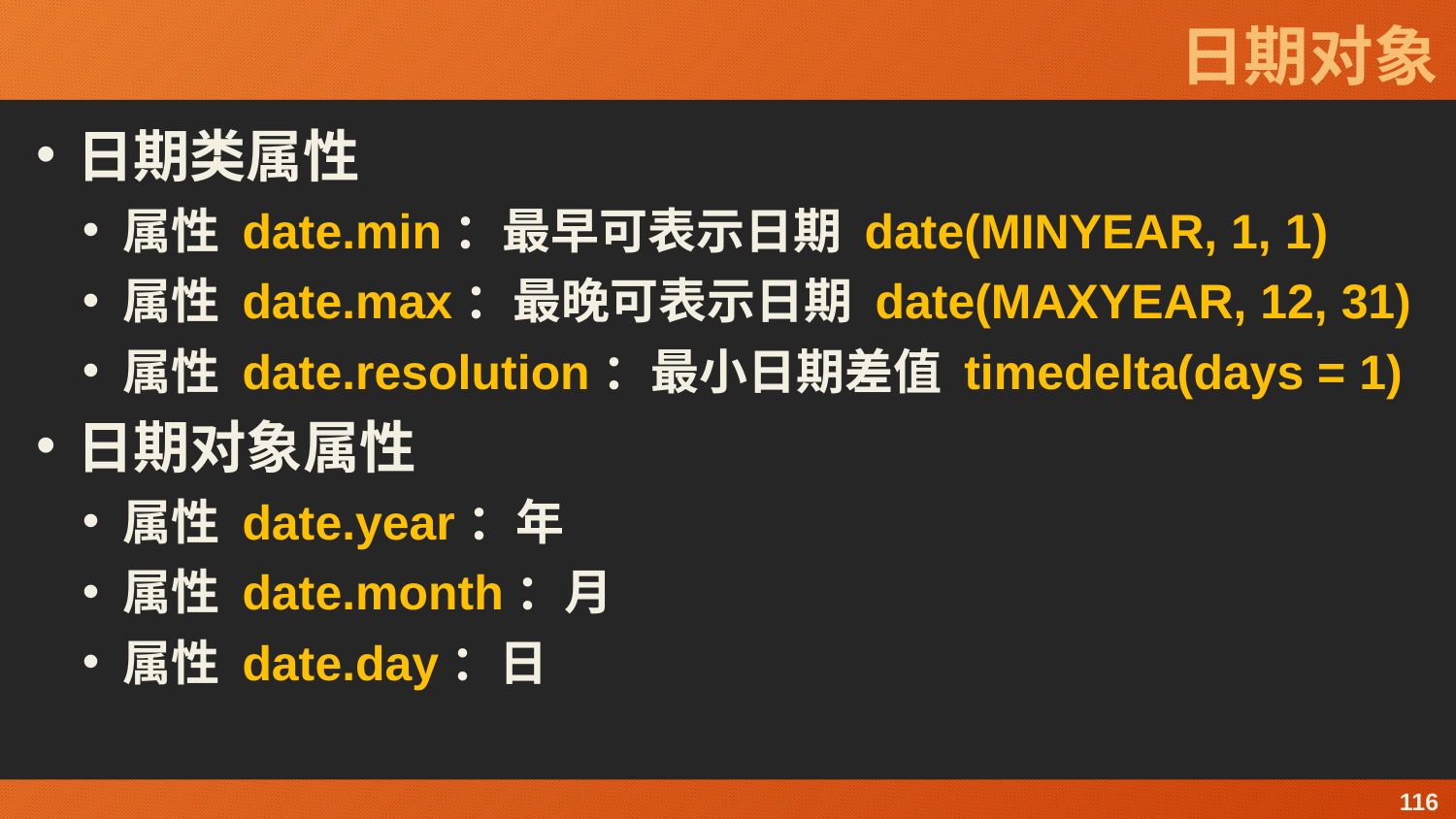

# 日期对象
日期类属性
属性 date.min：最早可表示日期 date(MINYEAR, 1, 1)
属性 date.max：最晚可表示日期 date(MAXYEAR, 12, 31)
属性 date.resolution：最小日期差值 timedelta(days = 1)
日期对象属性
属性 date.year：年
属性 date.month：月
属性 date.day：日
116